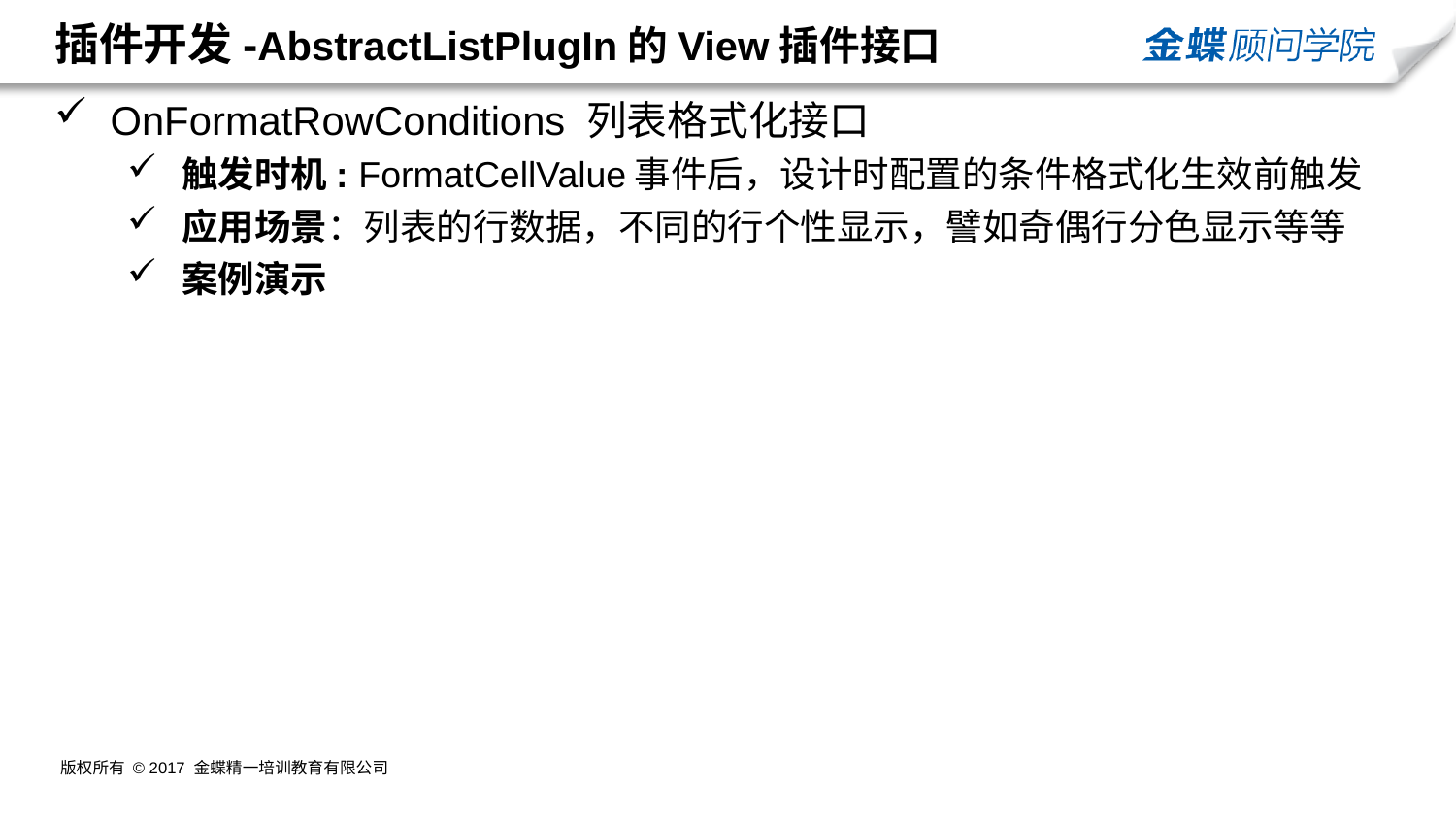

# 插件开发-AbstractListPlugIn的View插件接口
  OnFormatRowConditions 列表格式化接口
触发时机: FormatCellValue事件后，设计时配置的条件格式化生效前触发
应用场景：列表的行数据，不同的行个性显示，譬如奇偶行分色显示等等
案例演示